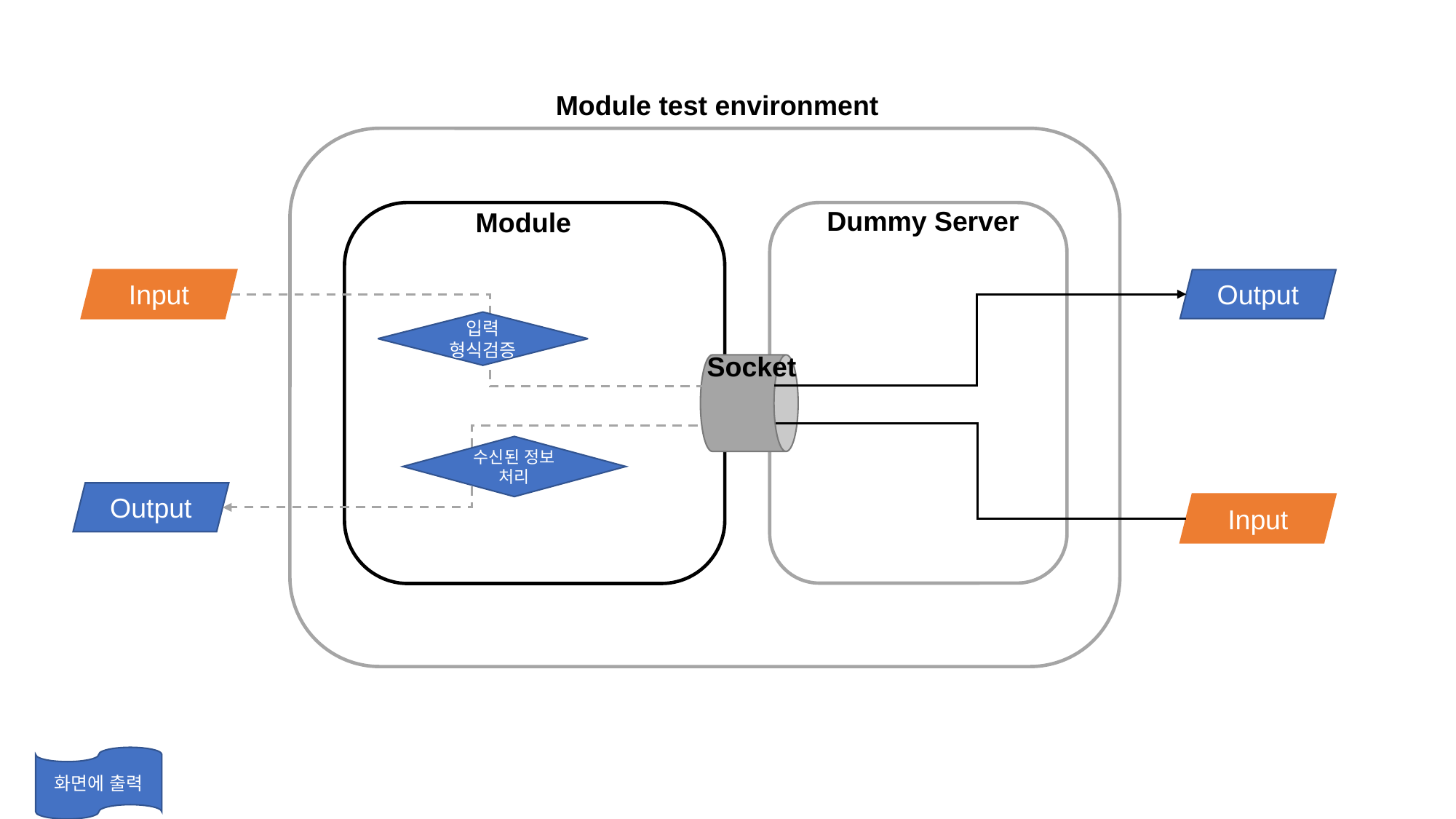

Module test environment

Dummy Server
Module

Input
Output
입력 형식검증
Socket

수신된 정보 처리
Output
Input
화면에 출력